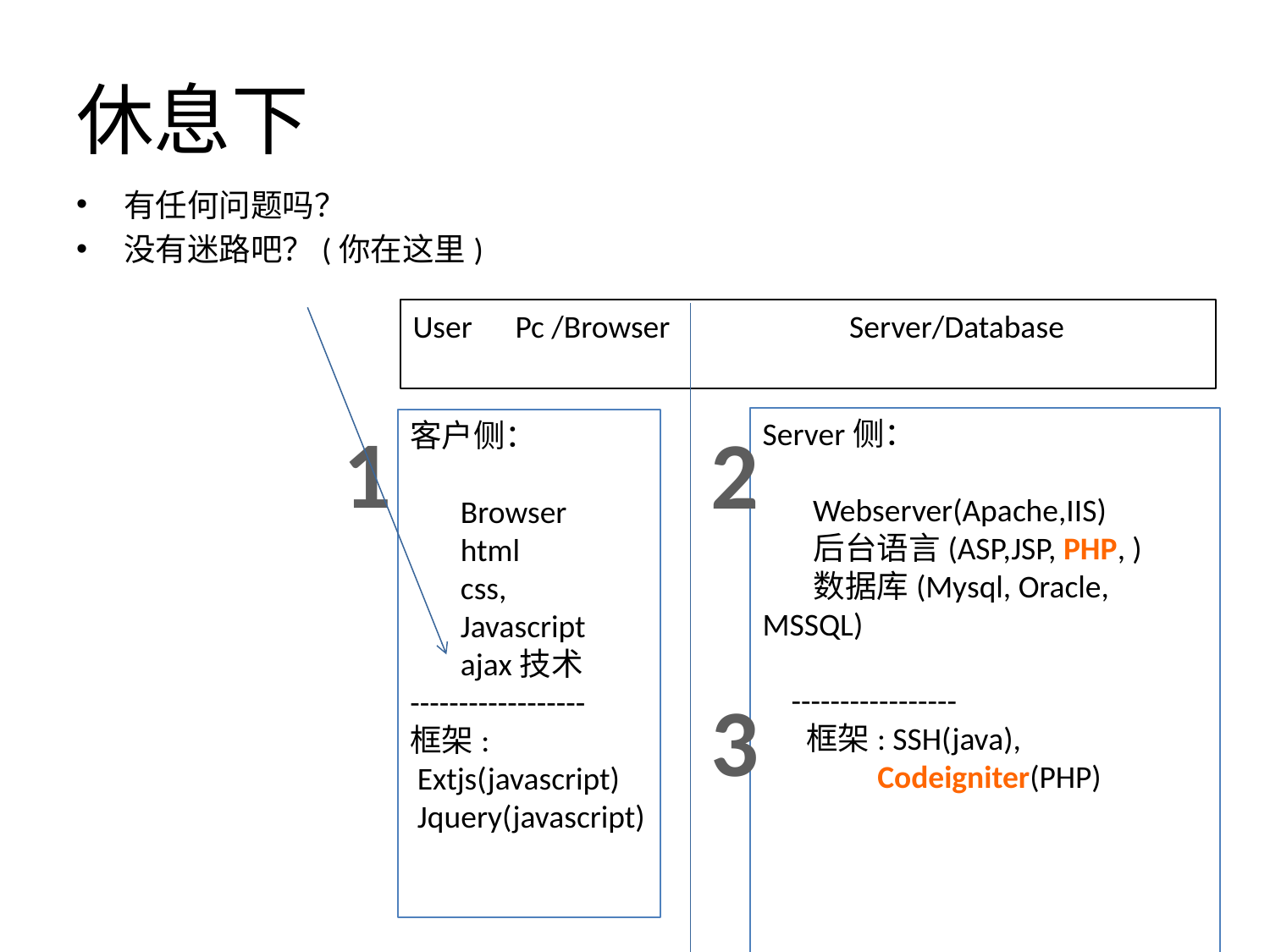

# 休息下
有任何问题吗？
没有迷路吧？(你在这里)
User      Pc /Browser                         Server/Database

1
2
Server侧：

       Webserver(Apache,IIS)
      后台语言(ASP,JSP, PHP, )
      数据库(Mysql, Oracle, MSSQL)

    -----------------
     框架: SSH(java),
                Codeigniter(PHP)

客户侧：

       Browser
       html
       css,
       Javascript
       ajax技术
------------------
框架:
 Extjs(javascript)
 Jquery(javascript)

3